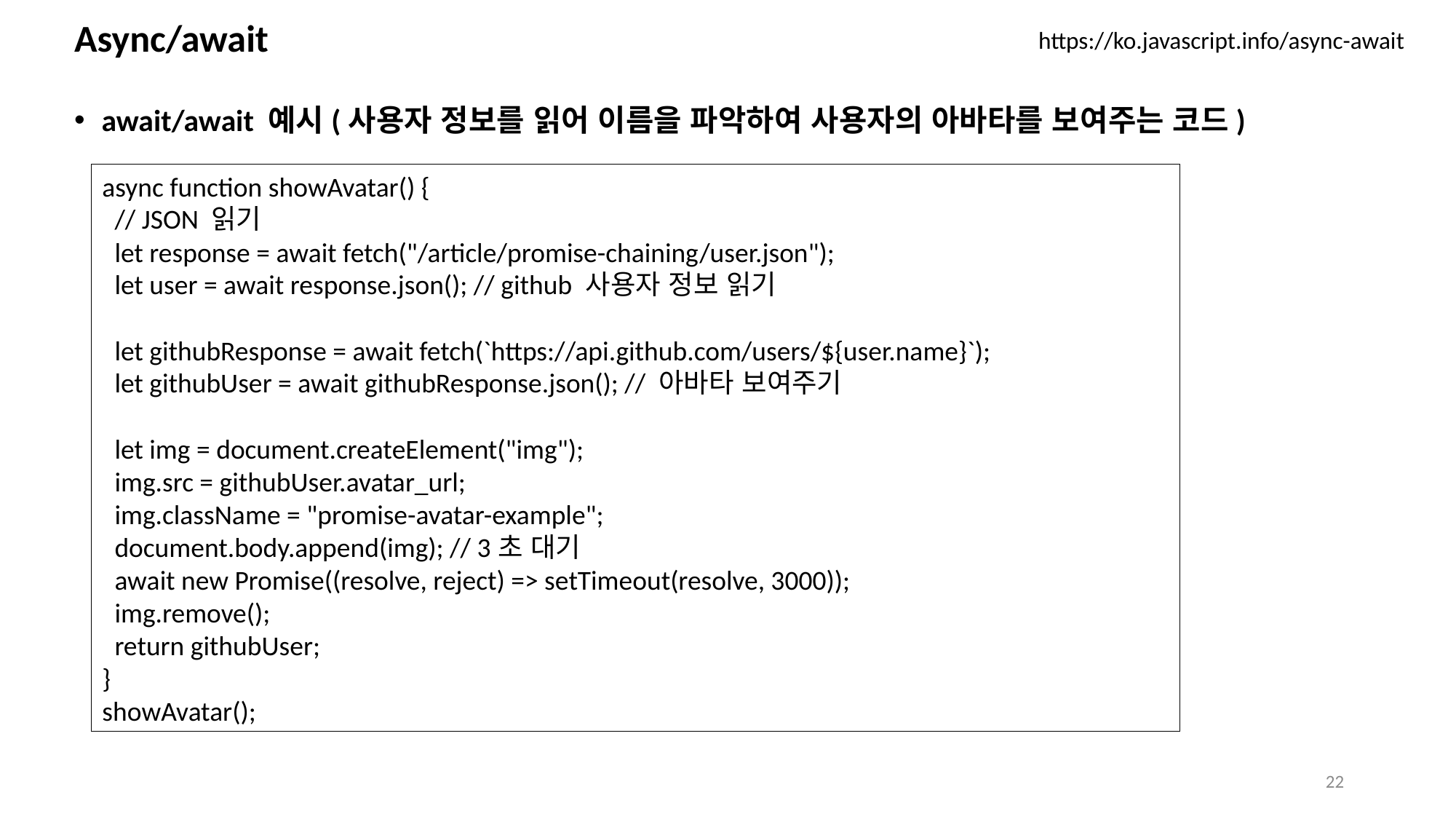

# Async/await
https://ko.javascript.info/async-await
await/await 예시(사용자 정보를 읽어 이름을 파악하여 사용자의 아바타를 보여주는 코드)

async function showAvatar() {
  // JSON 읽기
  let response = await fetch("/article/promise-chaining/user.json");
  let user = await response.json(); // github 사용자 정보 읽기

  let githubResponse = await fetch(`https://api.github.com/users/${user.name}`);
  let githubUser = await githubResponse.json(); // 아바타 보여주기

  let img = document.createElement("img");
  img.src = githubUser.avatar_url;
  img.className = "promise-avatar-example";
  document.body.append(img); // 3초 대기
  await new Promise((resolve, reject) => setTimeout(resolve, 3000));
  img.remove();
  return githubUser;
}
showAvatar();
22